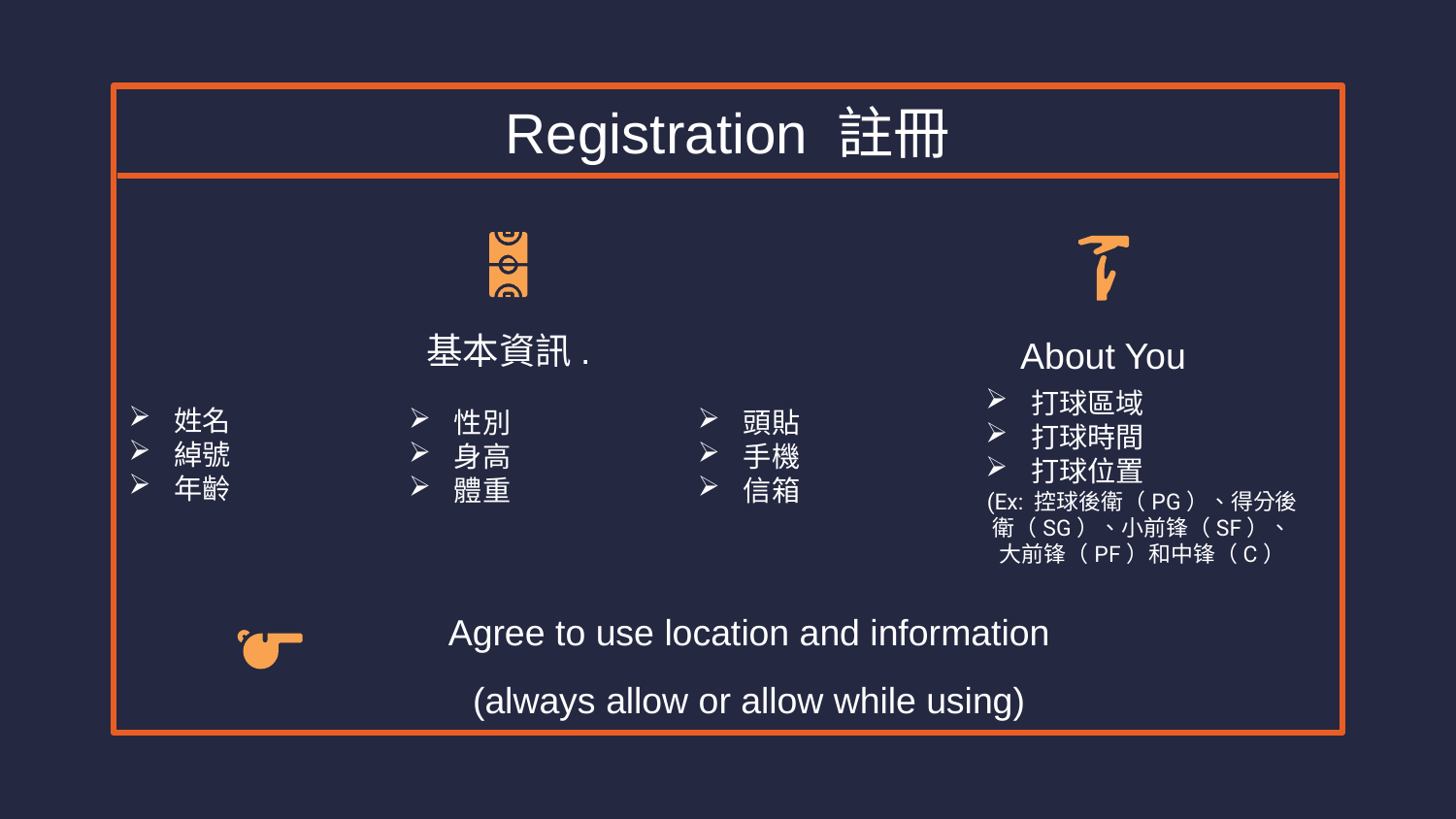

# Registration 註冊

基本資訊.
About You
性別
身高
體重
頭貼
手機
信箱
姓名
綽號
年齡

打球區域
打球時間
打球位置
(Ex: 控球後衛（PG）、得分後衛（SG）、小前锋（SF）、
大前锋（PF）和中锋（C）

Agree to use location and information
(always allow or allow while using)